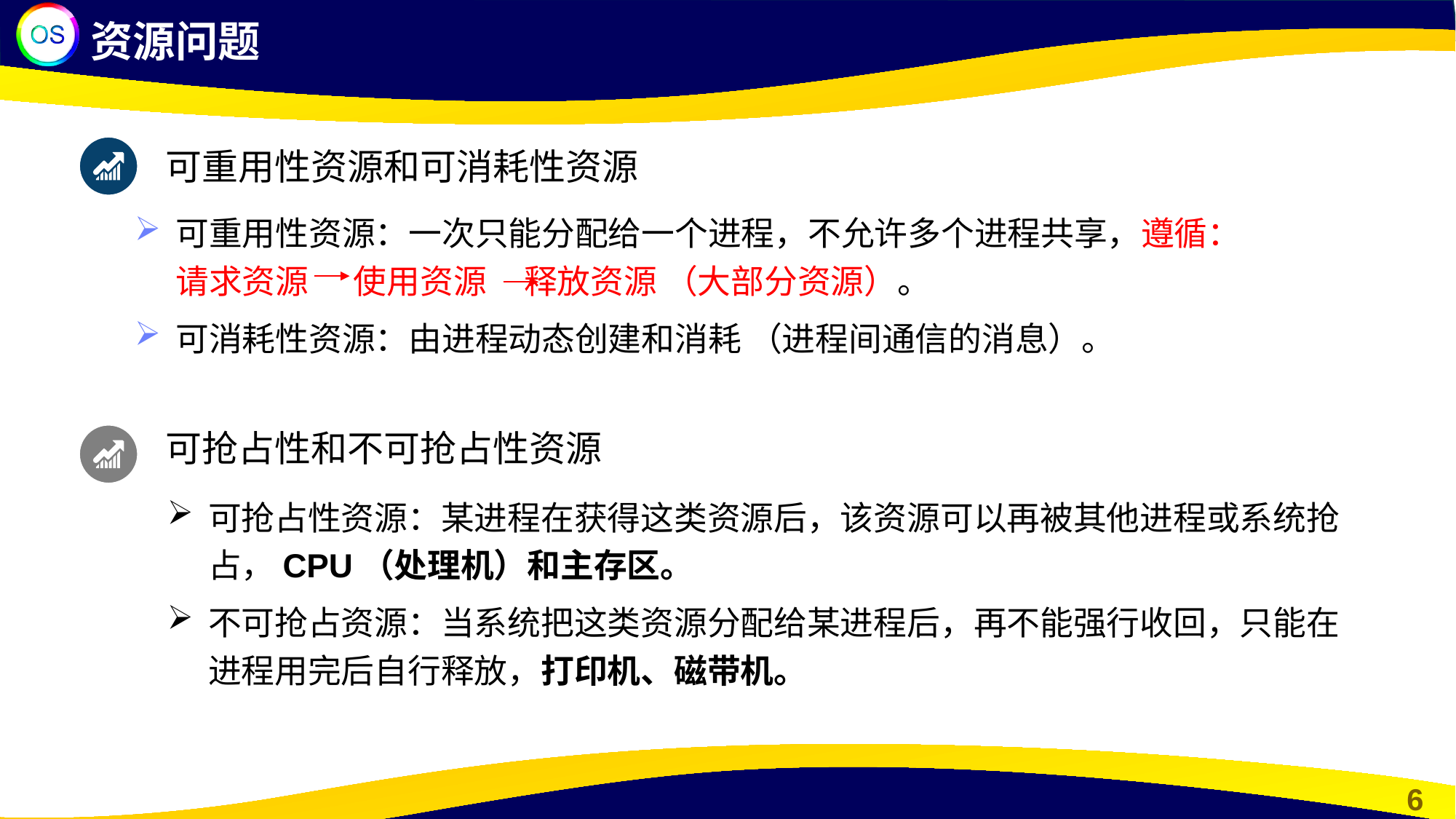

资源问题

可重用性资源和可消耗性资源
可重用性资源：一次只能分配给一个进程，不允许多个进程共享，遵循：请求资源      使用资源     释放资源 （大部分资源）。
可消耗性资源：由进程动态创建和消耗 （进程间通信的消息）。
可抢占性和不可抢占性资源
可抢占性资源：某进程在获得这类资源后，该资源可以再被其他进程或系统抢占，CPU（处理机）和主存区。
不可抢占资源：当系统把这类资源分配给某进程后，再不能强行收回，只能在进程用完后自行释放，打印机、磁带机。